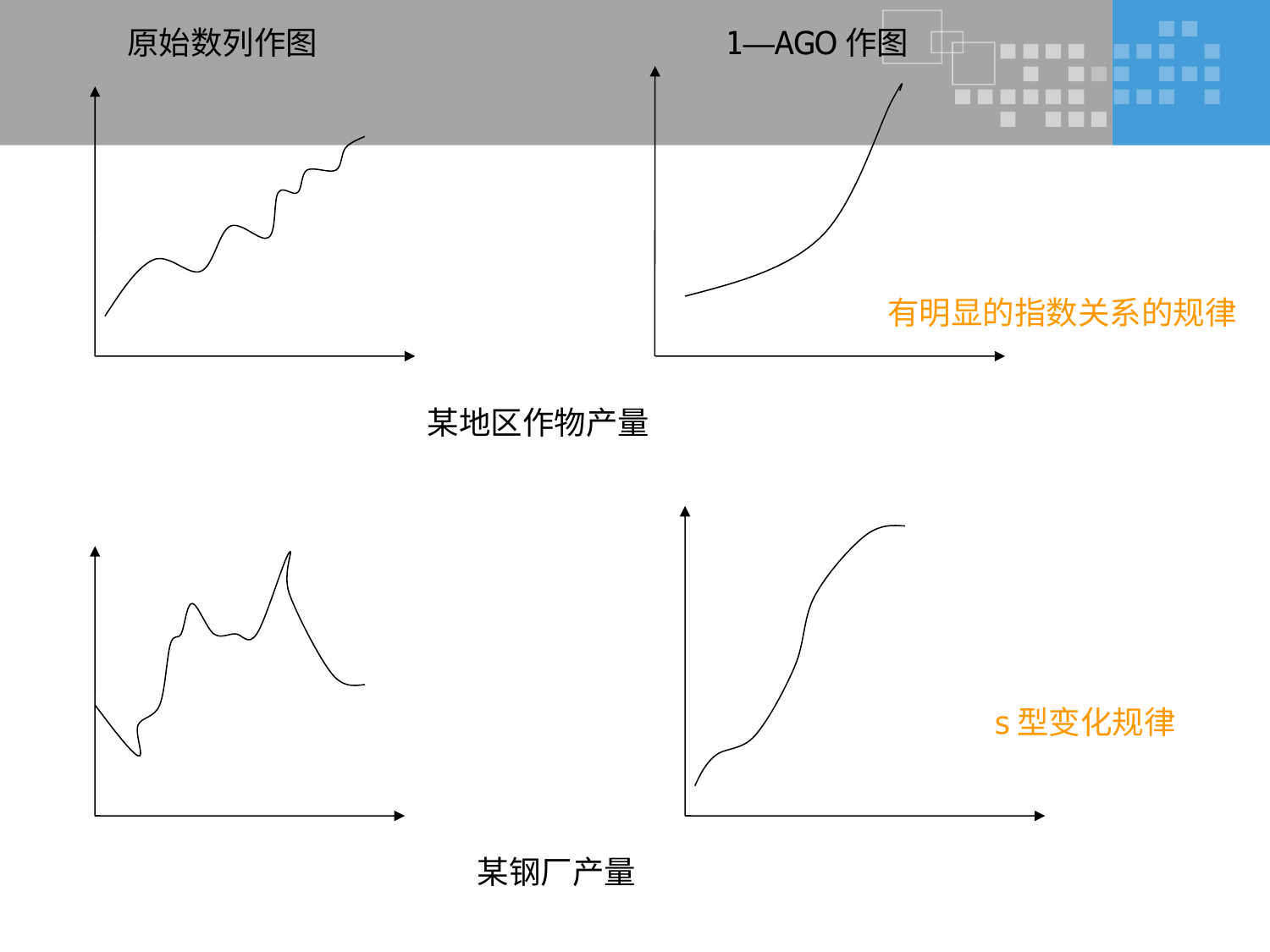

原始数列作图
1—AGO作图

有明显的指数关系的规律

某地区作物产量

 s型变化规律

某钢厂产量